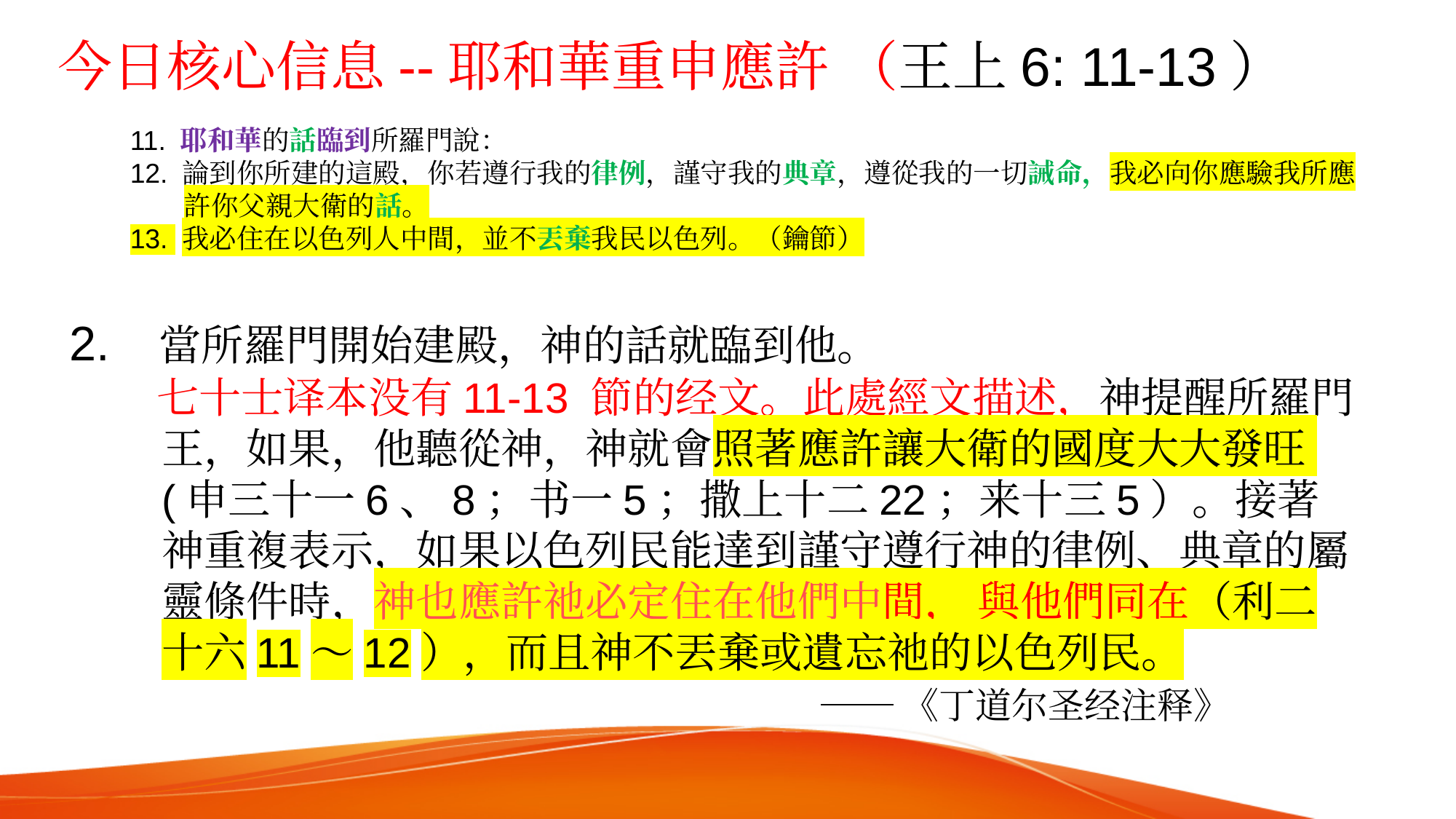

# 今日核心信息--耶和華重申應許 （王上6: 11-13）
11. 耶和華的話臨到所羅門說：
12. 論到你所建的這殿，你若遵行我的律例，謹守我的典章，遵從我的一切誡命，我必向你應驗我所應許你父親大衛的話。
13. 我必住在以色列人中間，並不丟棄我民以色列。（鑰節）

2.   當所羅門開始建殿，神的話就臨到他。
       七十士译本没有11-13 節的经文。此處經文描述，神提醒所羅門王，如果，他聽從神，神就會照著應許讓大衛的國度大大發旺  (申三十一6、8；书一5；撒上十二22；来十三5）。接著神重複表示，如果以色列民能達到謹守遵行神的律例、典章的屬靈條件時，神也應許祂必定住在他們中間， 與他們同在（利二十六11～12），而且神不丟棄或遺忘祂的以色列民。
                                                                     ──《丁道尔圣经注释》